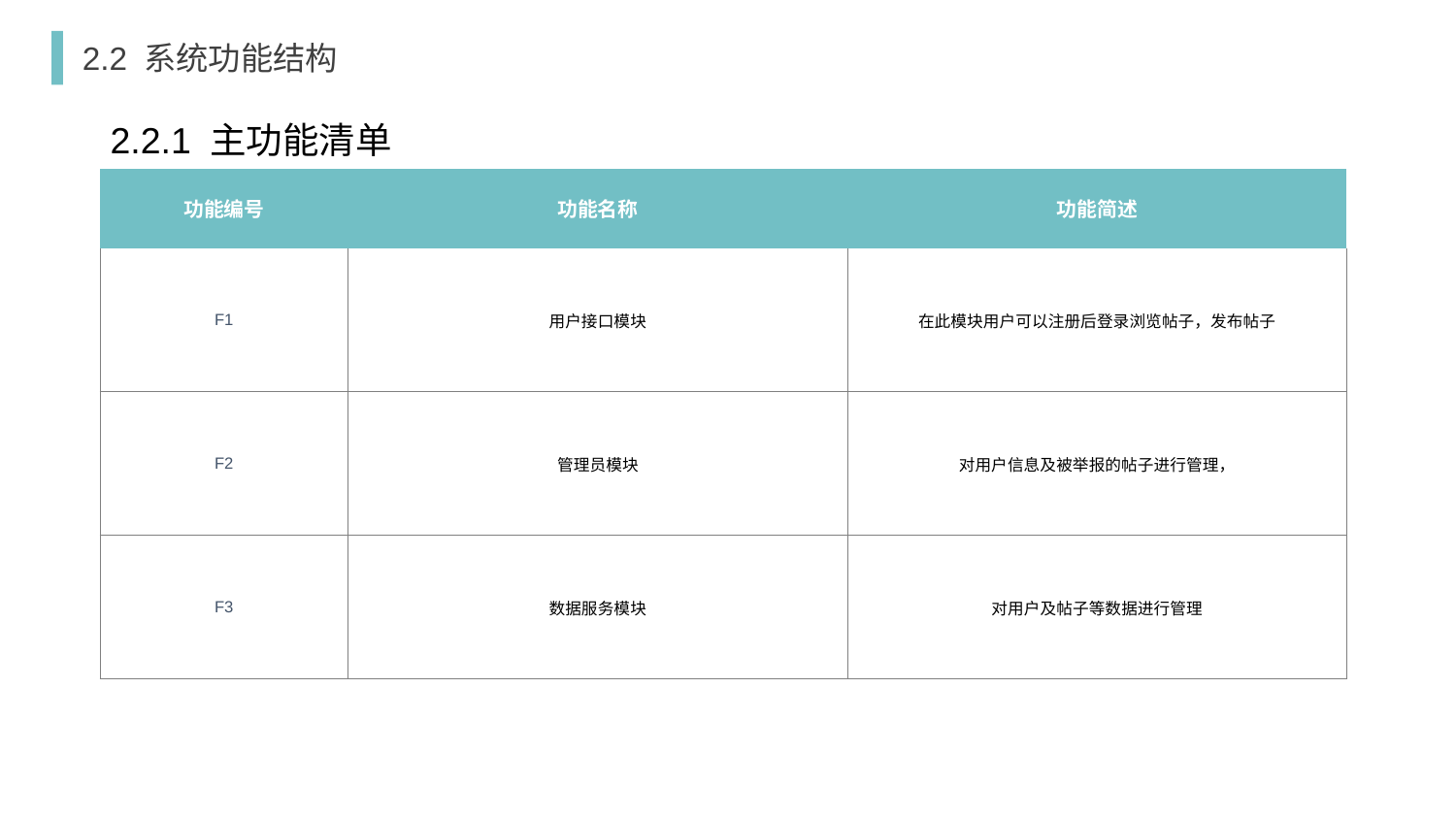

2.2 系统功能结构
2.2.1 主功能清单
| 功能编号 | 功能名称 | 功能简述 |
| --- | --- | --- |
| F1 | 用户接口模块 | 在此模块用户可以注册后登录浏览帖子，发布帖子 |
| F2 | 管理员模块 | 对用户信息及被举报的帖子进行管理， |
| F3 | 数据服务模块 | 对用户及帖子等数据进行管理 |